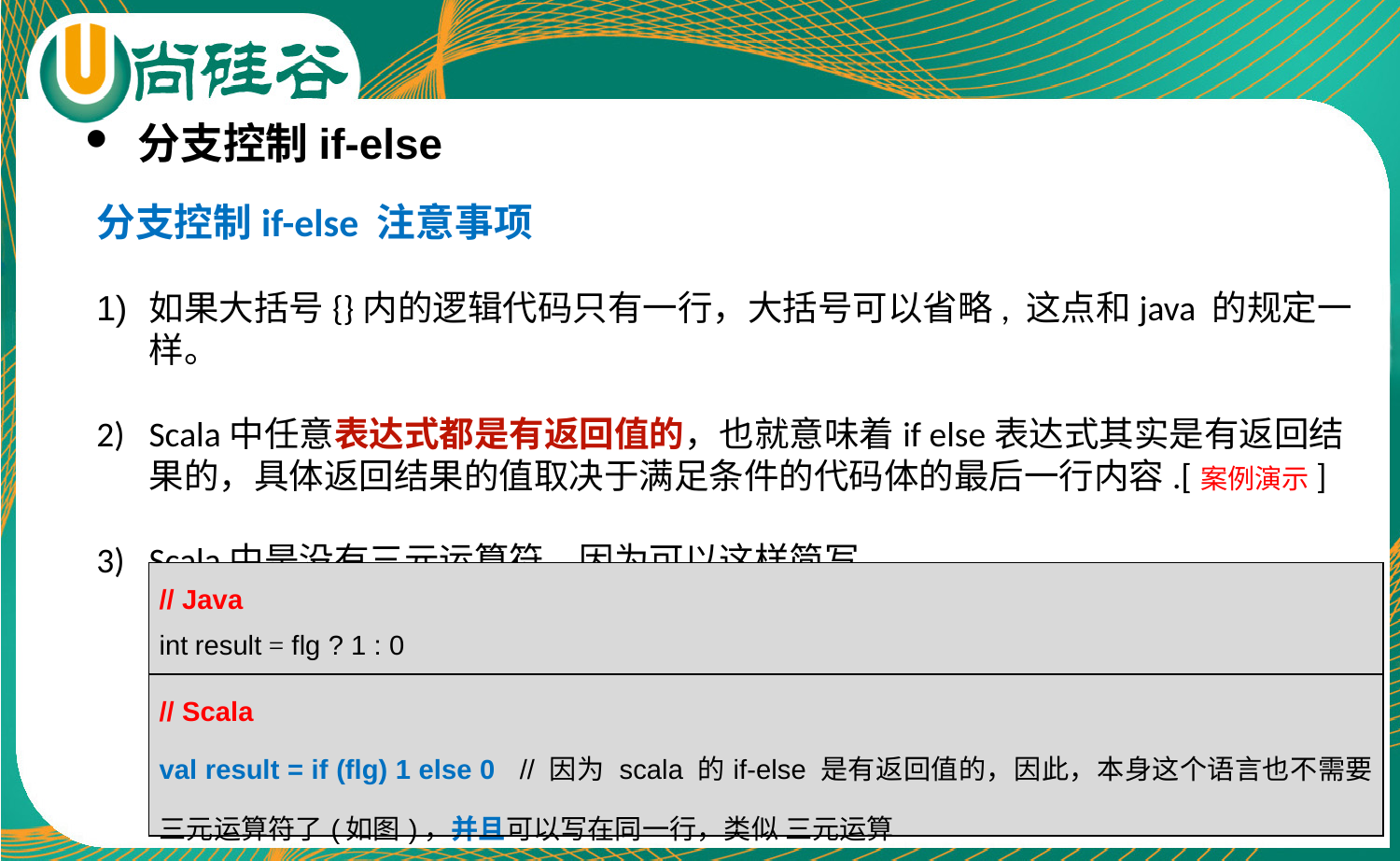

分支控制if-else

分支控制if-else 注意事项

如果大括号{}内的逻辑代码只有一行，大括号可以省略, 这点和java 的规定一样。

Scala中任意表达式都是有返回值的，也就意味着if else表达式其实是有返回结果的，具体返回结果的值取决于满足条件的代码体的最后一行内容.[案例演示]

Scala中是没有三元运算符，因为可以这样简写

| // Java int result = flg ? 1 : 0 |
| --- |
| // Scala val result = if (flg) 1 else 0 // 因为 scala 的if-else 是有返回值的，因此，本身这个语言也不需要三元运算符了(如图)，并且可以写在同一行，类似 三元运算 |